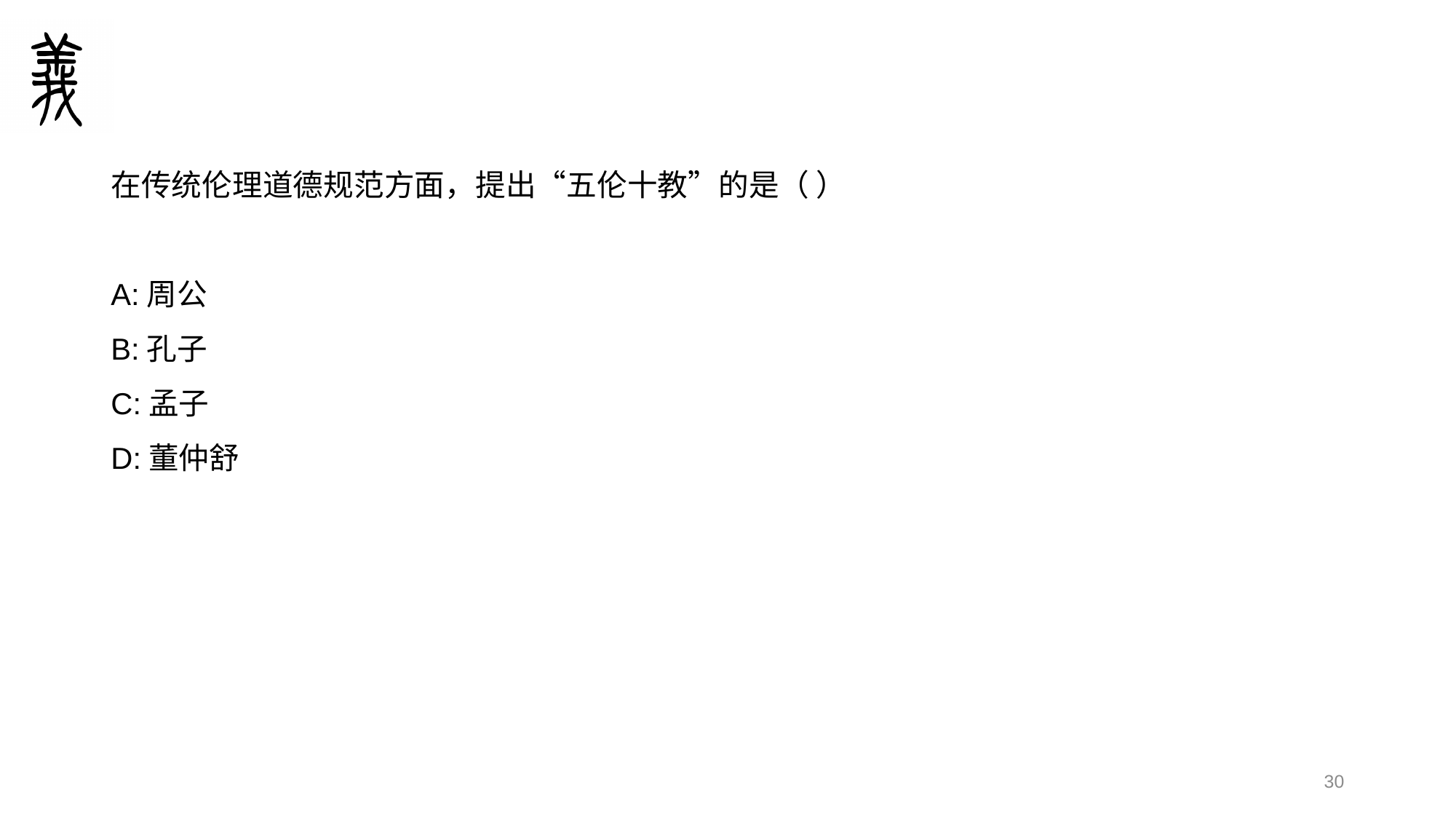

#
在传统伦理道德规范方面，提出“五伦十教”的是（ ）

A:周公
B:孔子
C:孟子
D:董仲舒

30